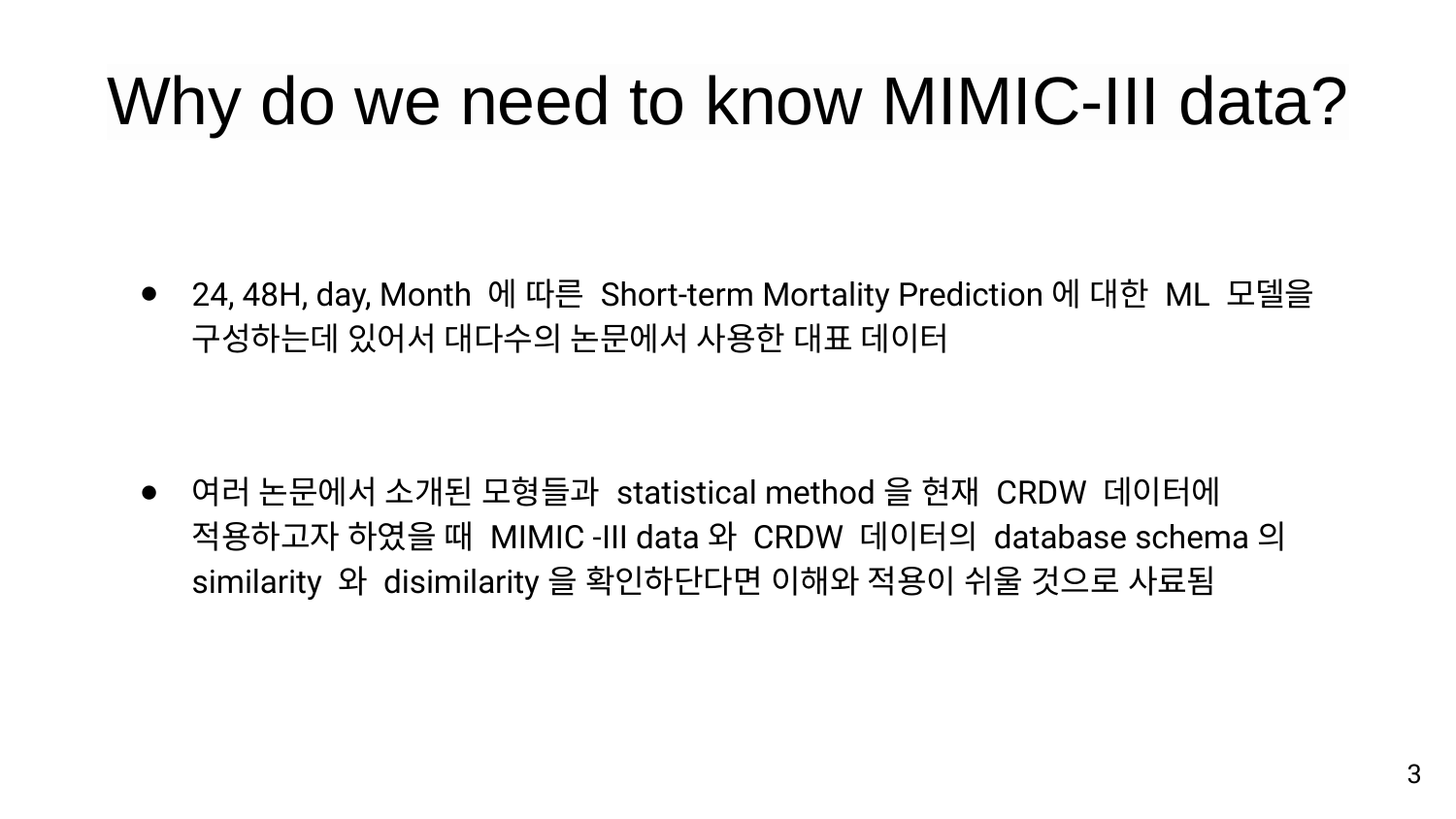

Why do we need to know MIMIC-III data?
24, 48H, day, Month 에 따른 Short-term Mortality Prediction에 대한 ML 모델을 구성하는데 있어서 대다수의 논문에서 사용한 대표 데이터

여러 논문에서 소개된 모형들과 statistical method을 현재 CRDW 데이터에 적용하고자 하였을 때 MIMIC -III data와 CRDW 데이터의 database schema의 similarity 와 disimilarity을 확인하단다면 이해와 적용이 쉬울 것으로 사료됨
3